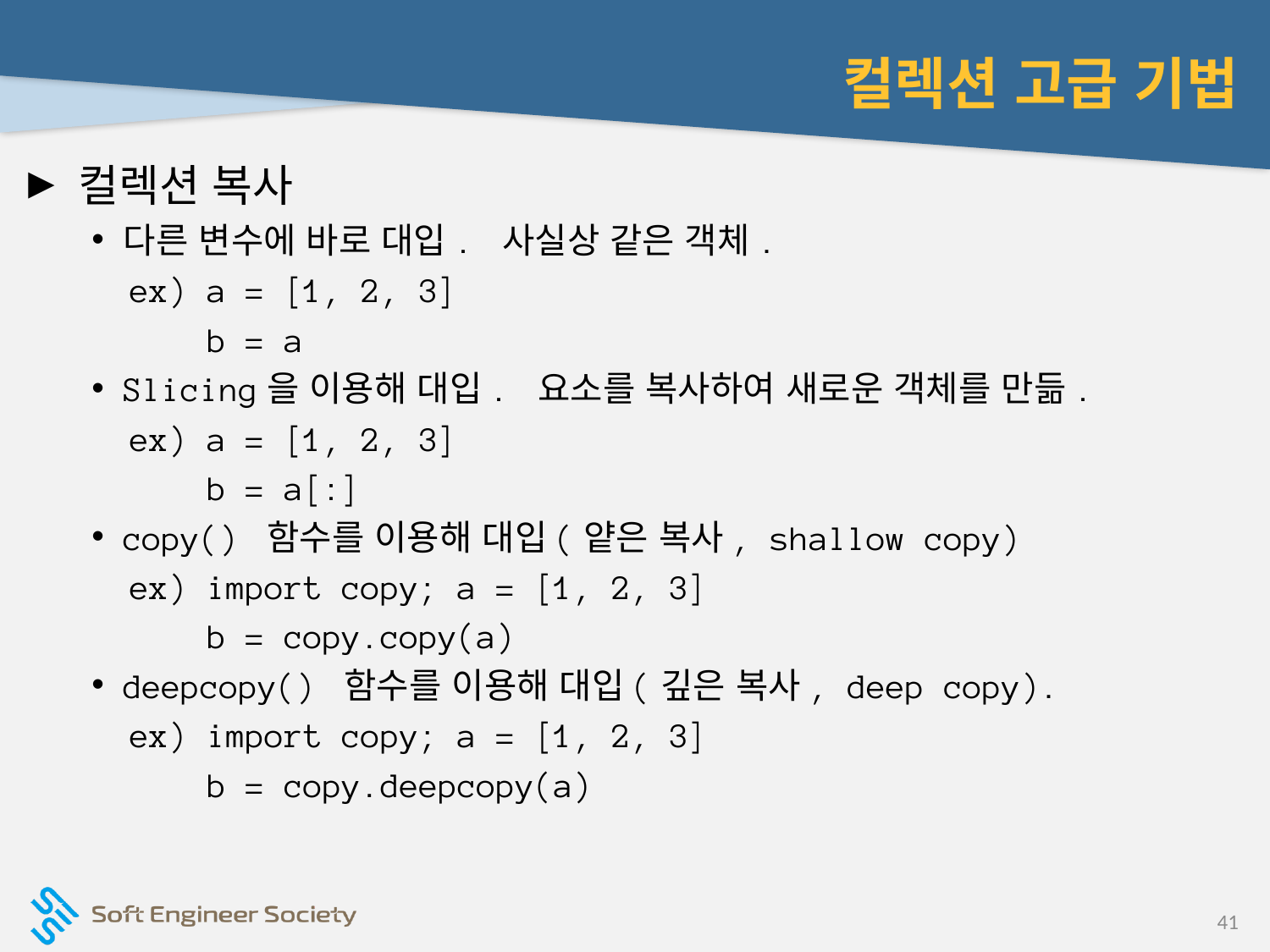

# 컬렉션 고급 기법
컬렉션 복사
다른 변수에 바로 대입. 사실상 같은 객체.
  ex) a = [1, 2, 3]
      b = a
Slicing을 이용해 대입. 요소를 복사하여 새로운 객체를 만듦.
  ex) a = [1, 2, 3]
      b = a[:]
copy() 함수를 이용해 대입(얕은 복사, shallow copy)
  ex) import copy; a = [1, 2, 3]
      b = copy.copy(a)
deepcopy() 함수를 이용해 대입(깊은 복사, deep copy).
  ex) import copy; a = [1, 2, 3]
      b = copy.deepcopy(a)
41